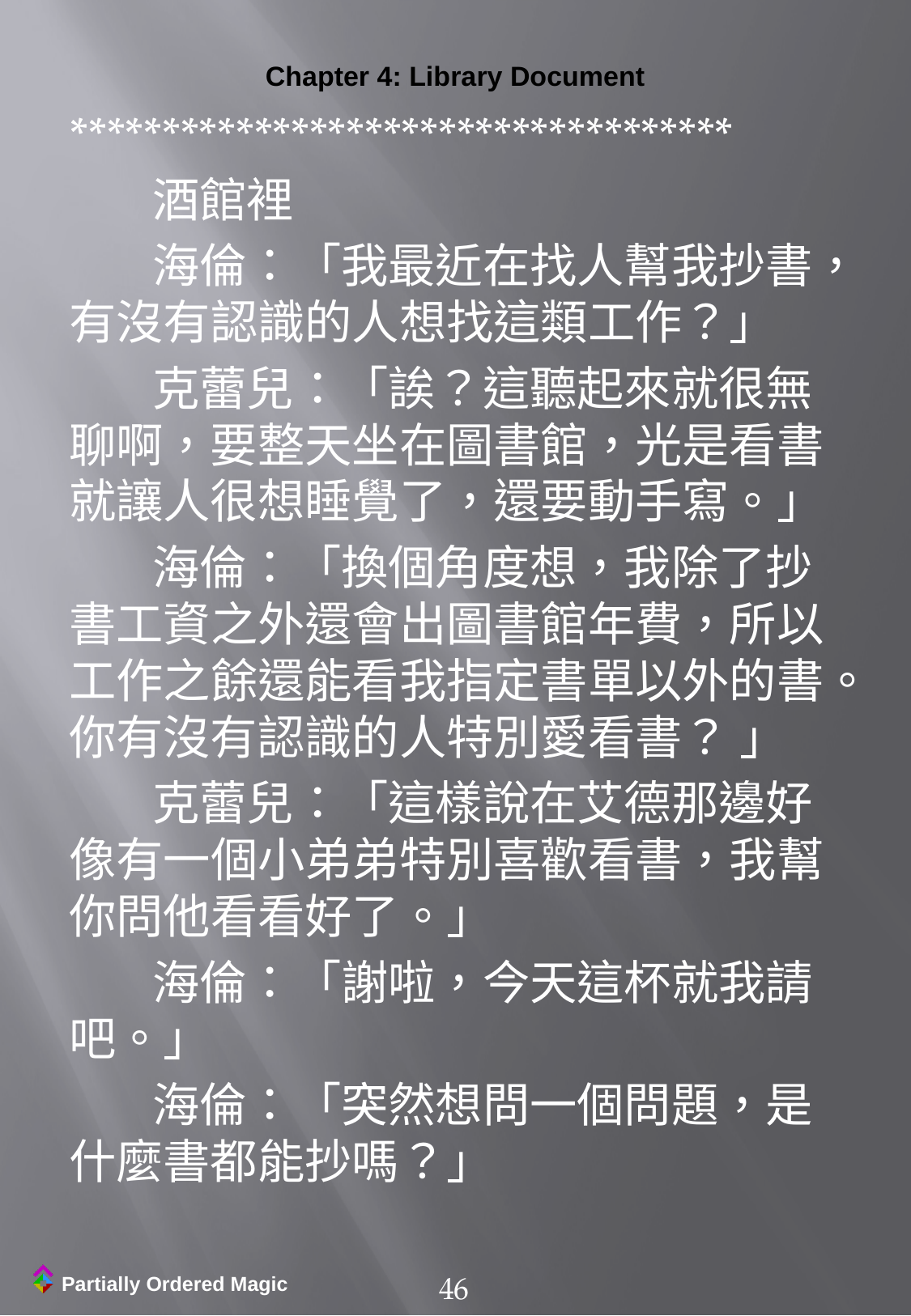

# Chapter 4: Library Document
************************************
酒館裡
海倫：「我最近在找人幫我抄書，有沒有認識的人想找這類工作？」
克蕾兒：「誒？這聽起來就很無聊啊，要整天坐在圖書館，光是看書就讓人很想睡覺了，還要動手寫。」
海倫：「換個角度想，我除了抄書工資之外還會出圖書館年費，所以工作之餘還能看我指定書單以外的書。你有沒有認識的人特別愛看書？ 」
克蕾兒：「這樣說在艾德那邊好像有一個小弟弟特別喜歡看書，我幫你問他看看好了。」
海倫：「謝啦，今天這杯就我請吧。」
海倫：「突然想問一個問題，是什麼書都能抄嗎？」